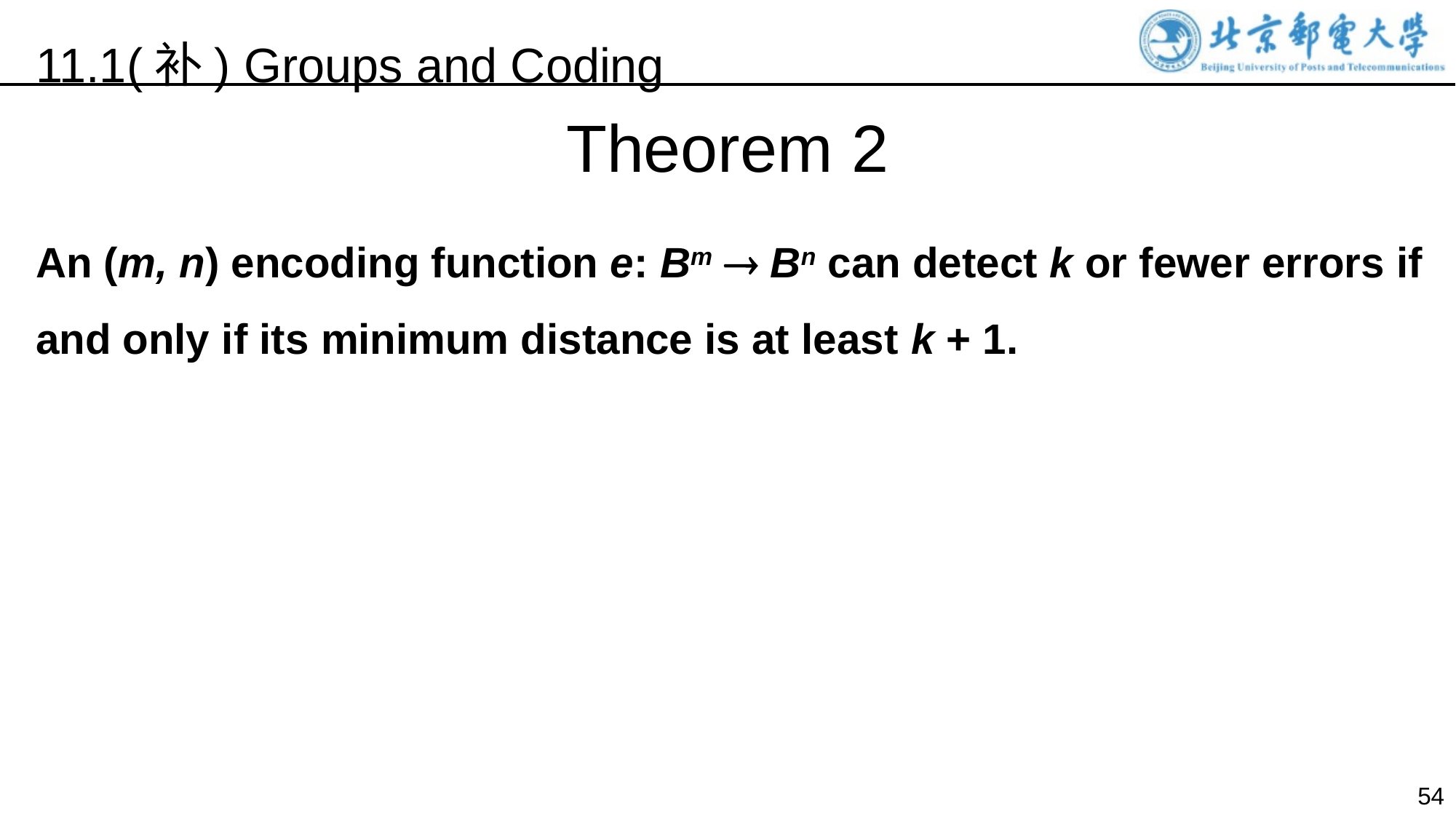

11.1(补) Groups and Coding
Theorem 2
An (m, n) encoding function e: Bm → Bn can detect k or fewer errors if and only if its minimum distance is at least k + 1.